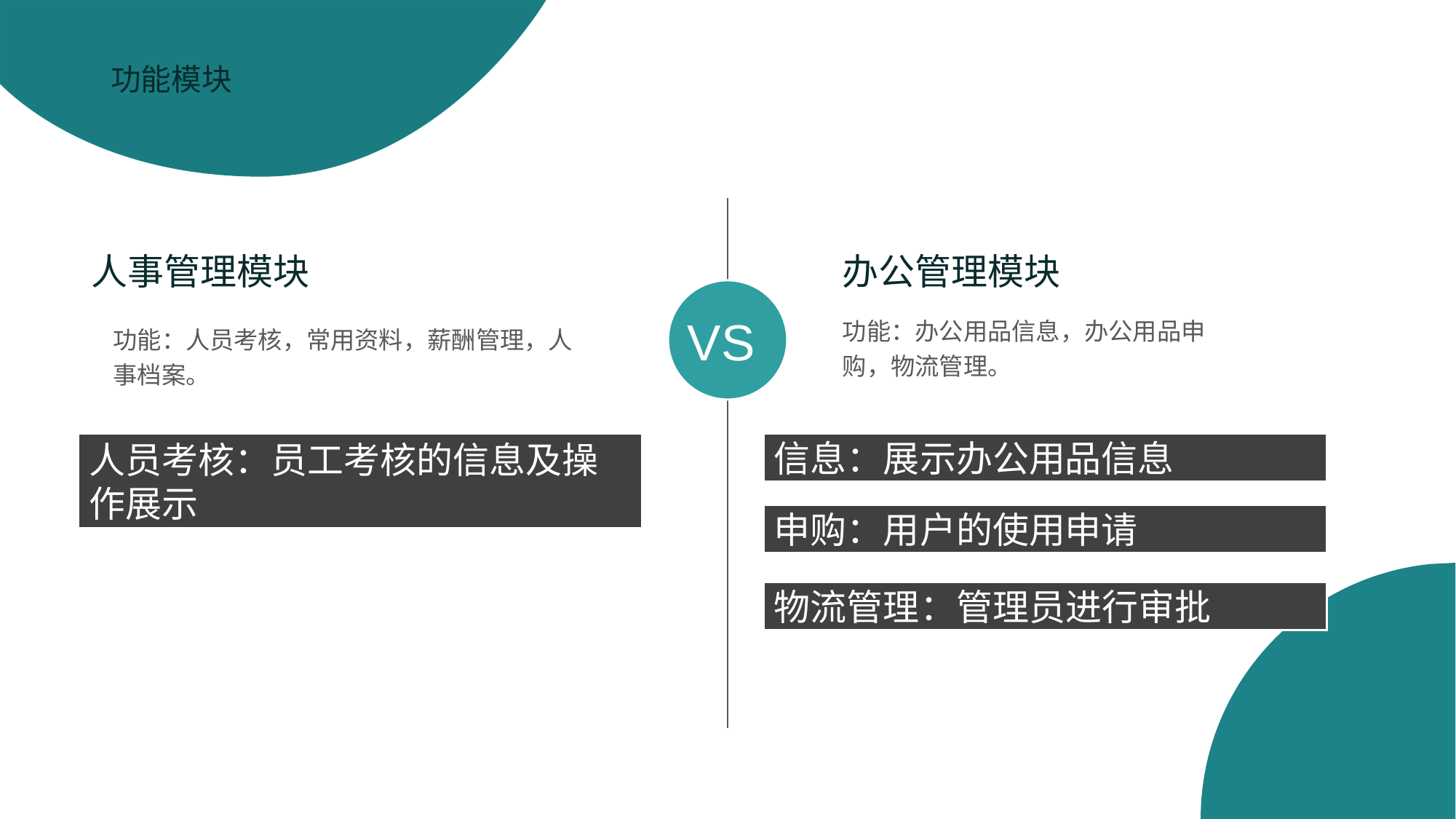

功能模块
人事管理模块
办公管理模块

VS
功能：办公用品信息，办公用品申购，物流管理。
功能：人员考核，常用资料，薪酬管理，人事档案。
人员考核：员工考核的信息及操作展示
信息：展示办公用品信息
申购：用户的使用申请
物流管理：管理员进行审批